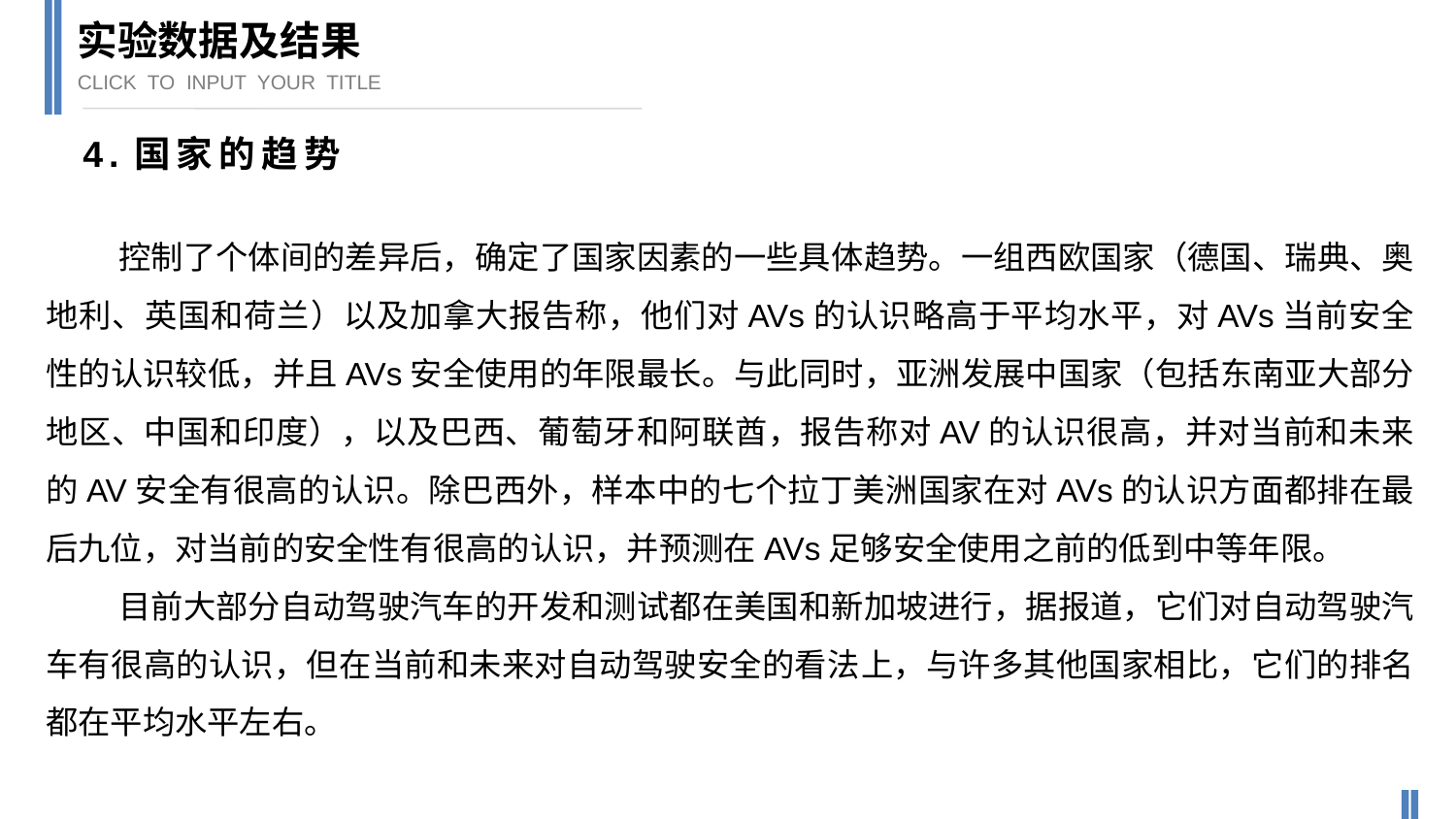

实验数据及结果
CLICK  TO  INPUT  YOUR  TITLE
4.国家的趋势
控制了个体间的差异后，确定了国家因素的一些具体趋势。一组西欧国家（德国、瑞典、奥地利、英国和荷兰）以及加拿大报告称，他们对AVs的认识略高于平均水平，对AVs当前安全性的认识较低，并且AVs安全使用的年限最长。与此同时，亚洲发展中国家（包括东南亚大部分地区、中国和印度），以及巴西、葡萄牙和阿联酋，报告称对AV的认识很高，并对当前和未来的AV安全有很高的认识。除巴西外，样本中的七个拉丁美洲国家在对AVs的认识方面都排在最后九位，对当前的安全性有很高的认识，并预测在AVs足够安全使用之前的低到中等年限。
目前大部分自动驾驶汽车的开发和测试都在美国和新加坡进行，据报道，它们对自动驾驶汽车有很高的认识，但在当前和未来对自动驾驶安全的看法上，与许多其他国家相比，它们的排名都在平均水平左右。